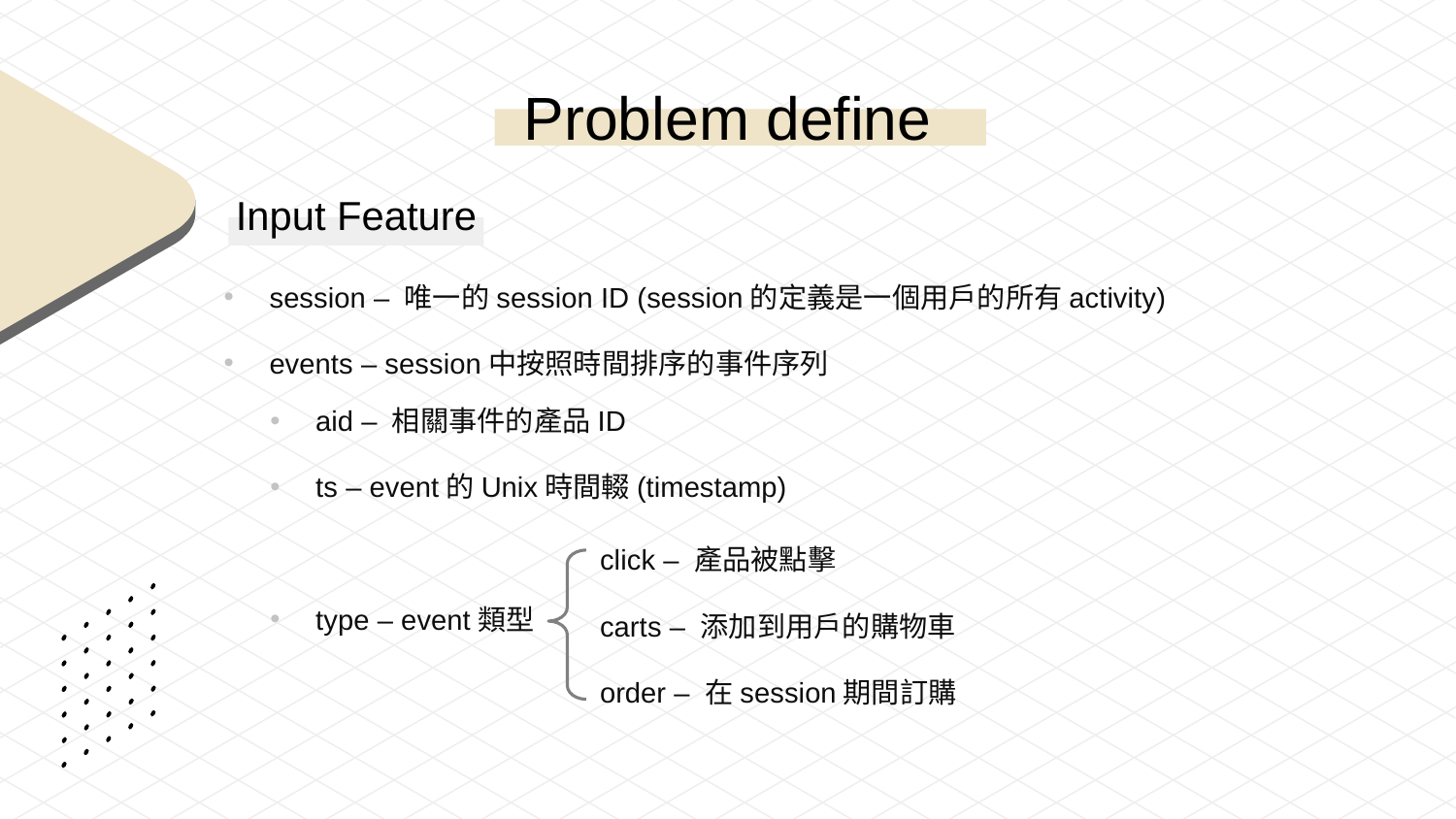

# Problem define

Input Feature

session – 唯一的session ID (session的定義是一個用戶的所有activity)
events – session中按照時間排序的事件序列
aid – 相關事件的產品ID
ts – event的Unix時間輟(timestamp)

type – event類型
click – 產品被點擊
carts – 添加到用戶的購物車
order – 在session期間訂購